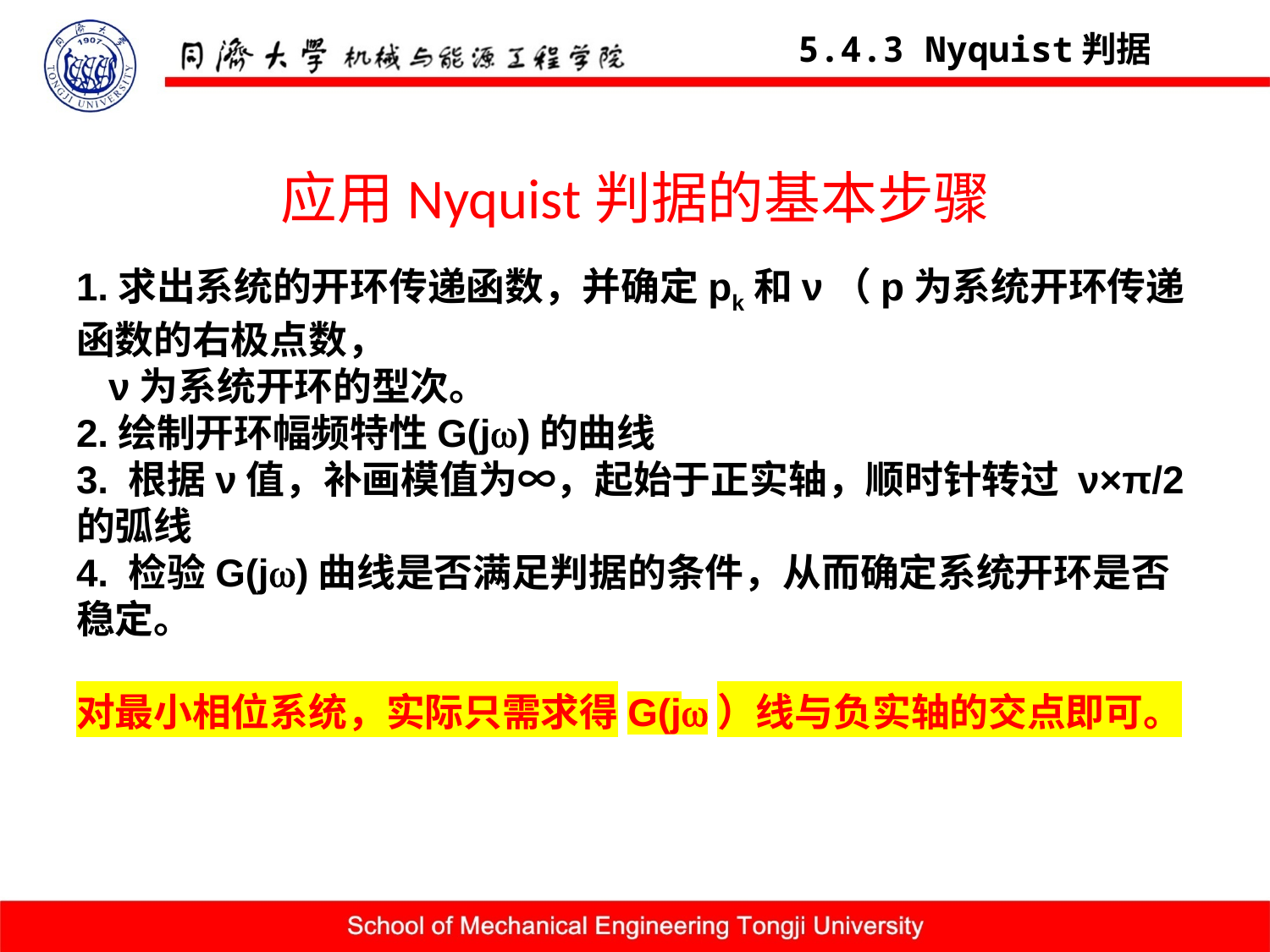

5.4.3 Nyquist判据
# 应用Nyquist判据的基本步骤
1.求出系统的开环传递函数，并确定pk和ν（p为系统开环传递函数的右极点数，
   ν为系统开环的型次。
2.绘制开环幅频特性G(jω)的曲线
3. 根据ν值，补画模值为∞，起始于正实轴，顺时针转过 ν×π/2 的弧线
4. 检验G(jω)曲线是否满足判据的条件，从而确定系统开环是否稳定。

对最小相位系统，实际只需求得G(jω）线与负实轴的交点即可。